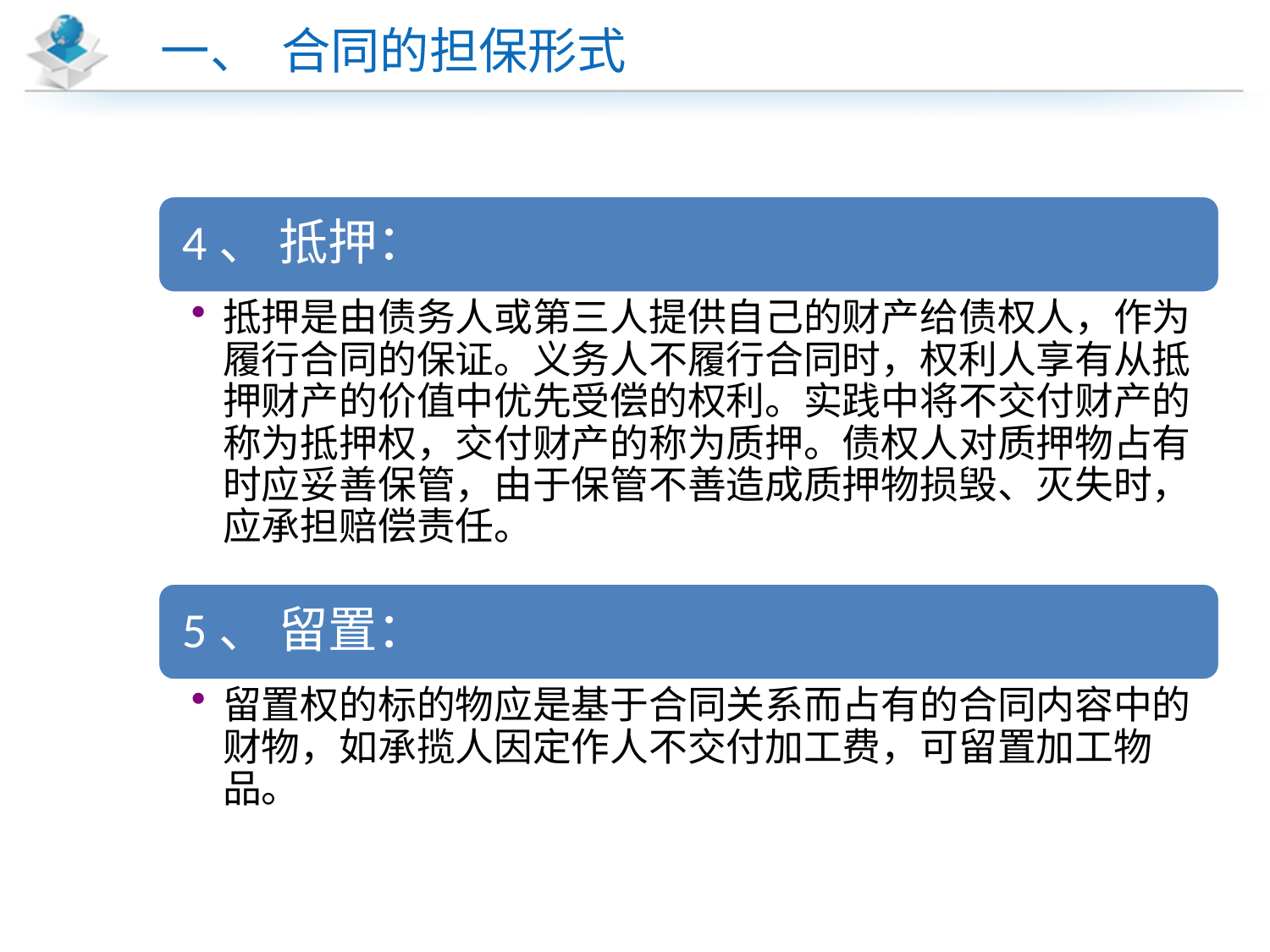

# 一、  合同的担保形式
4、 抵押：
抵押是由债务人或第三人提供自己的财产给债权人，作为履行合同的保证。义务人不履行合同时，权利人享有从抵押财产的价值中优先受偿的权利。实践中将不交付财产的称为抵押权，交付财产的称为质押。债权人对质押物占有时应妥善保管，由于保管不善造成质押物损毁、灭失时，应承担赔偿责任。
5、 留置：
留置权的标的物应是基于合同关系而占有的合同内容中的财物，如承揽人因定作人不交付加工费，可留置加工物品。